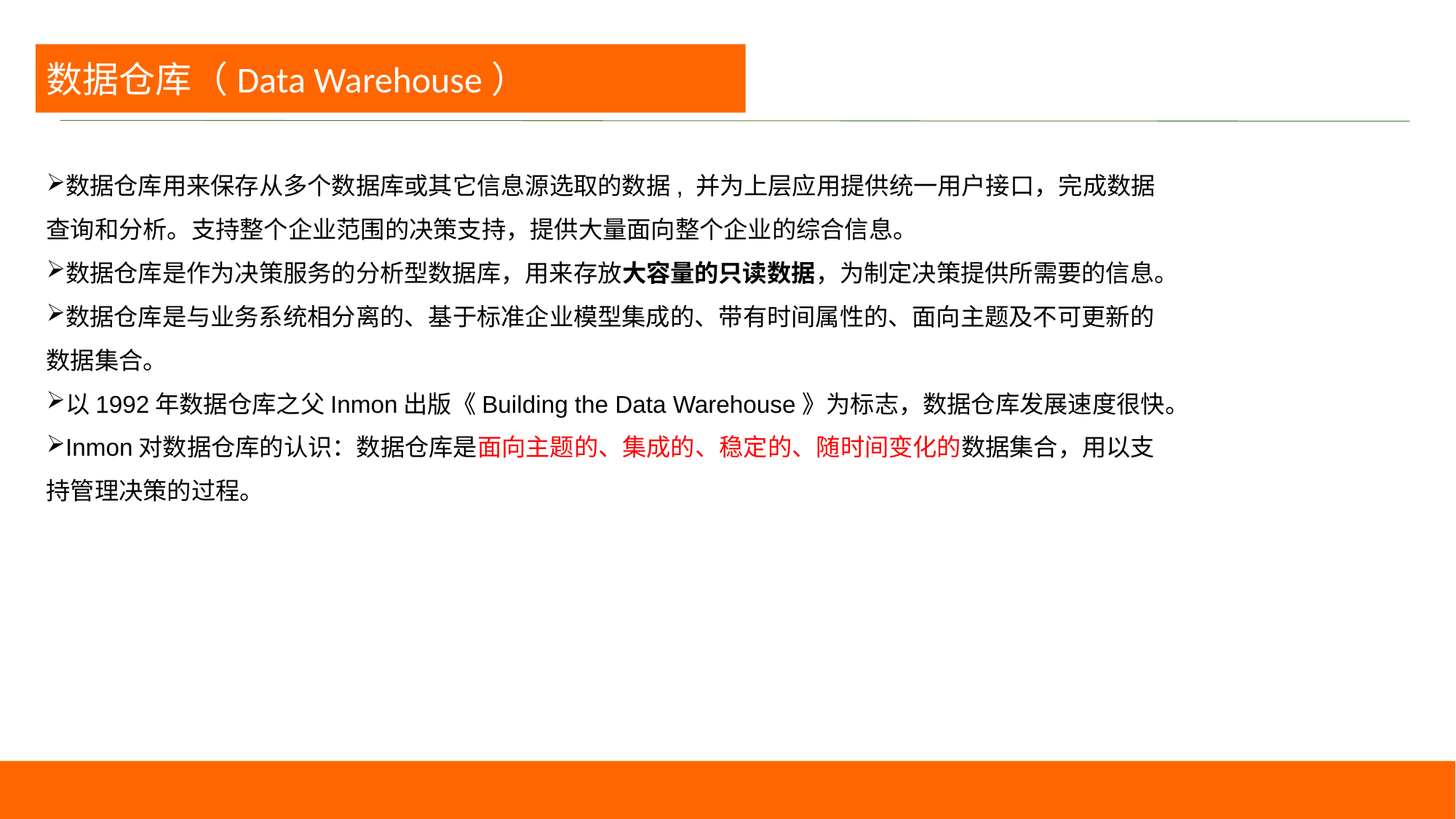

数据仓库（Data Warehouse）
数据仓库用来保存从多个数据库或其它信息源选取的数据, 并为上层应用提供统一用户接口，完成数据查询和分析。支持整个企业范围的决策支持，提供大量面向整个企业的综合信息。
数据仓库是作为决策服务的分析型数据库，用来存放大容量的只读数据，为制定决策提供所需要的信息。
数据仓库是与业务系统相分离的、基于标准企业模型集成的、带有时间属性的、面向主题及不可更新的数据集合。
以1992年数据仓库之父Inmon出版《Building the Data Warehouse》为标志，数据仓库发展速度很快。
Inmon对数据仓库的认识：数据仓库是面向主题的、集成的、稳定的、随时间变化的数据集合，用以支持管理决策的过程。

26